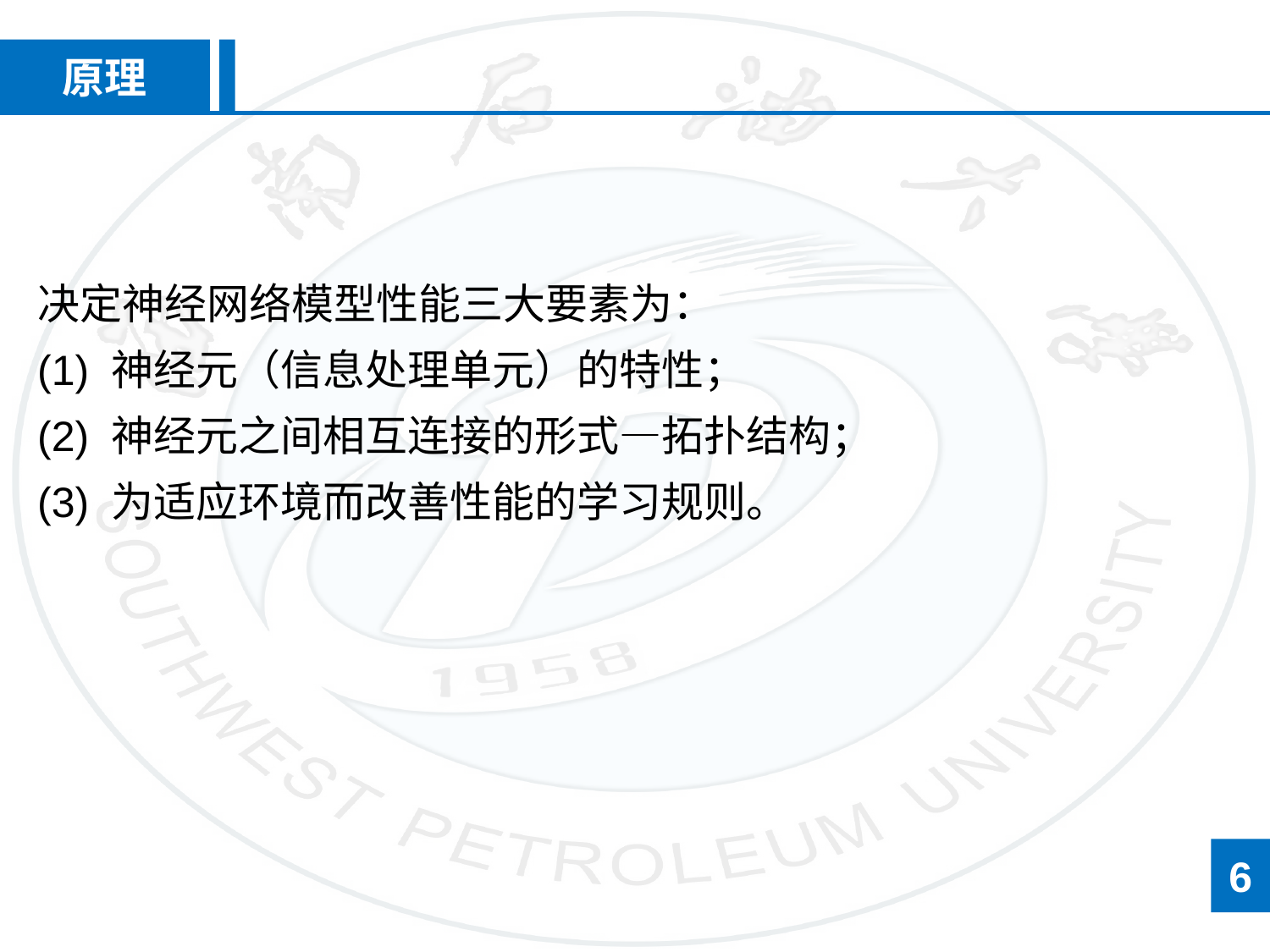

原理

决定神经网络模型性能三大要素为：
(1) 神经元（信息处理单元）的特性；
(2) 神经元之间相互连接的形式—拓扑结构；
(3) 为适应环境而改善性能的学习规则。
6